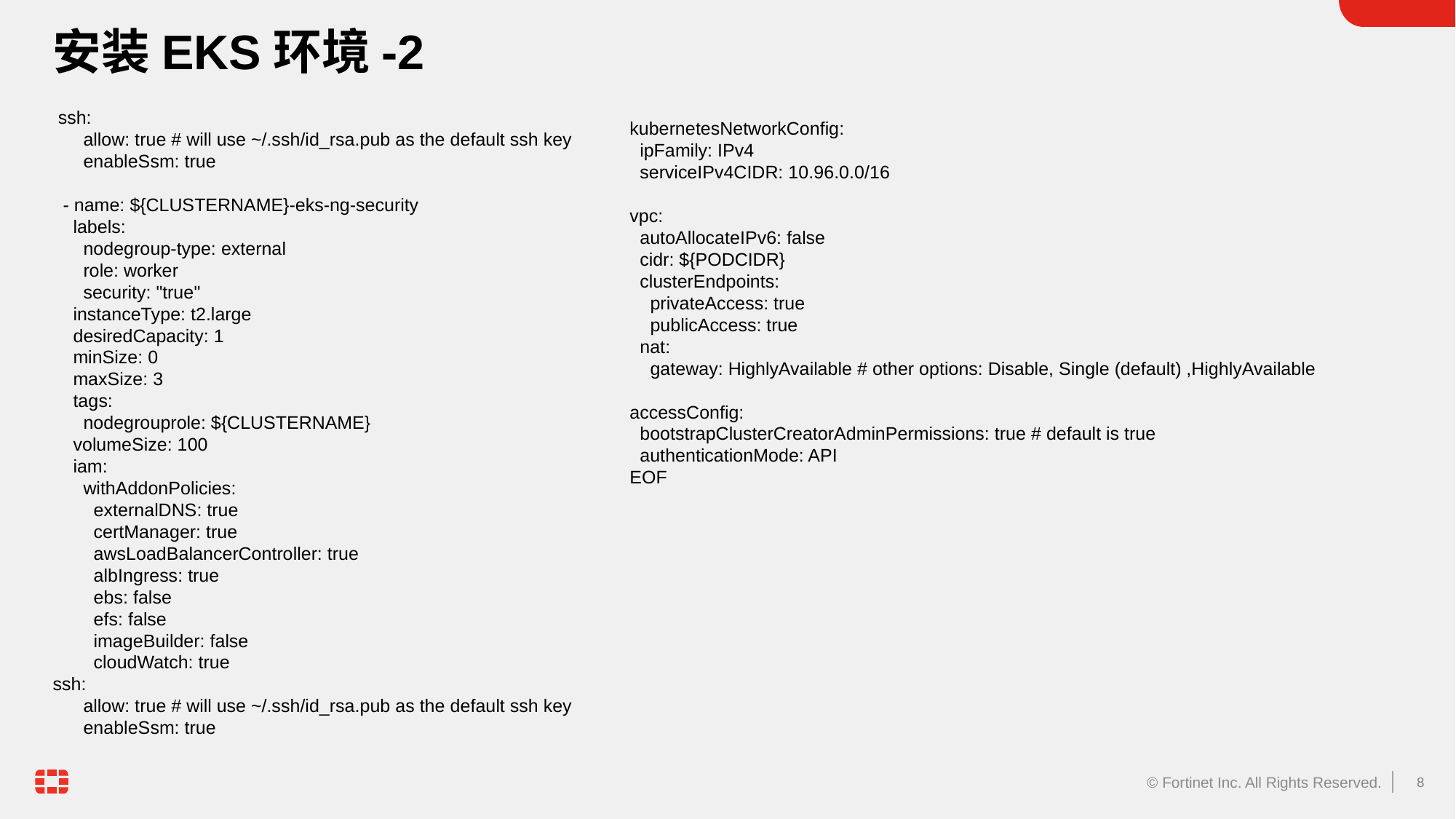

# 安装EKS环境-2
 ssh:
      allow: true # will use ~/.ssh/id_rsa.pub as the default ssh key
      enableSsm: true

  - name: ${CLUSTERNAME}-eks-ng-security
    labels:
      nodegroup-type: external
      role: worker
      security: "true"
    instanceType: t2.large
    desiredCapacity: 1
    minSize: 0
    maxSize: 3
    tags:
      nodegrouprole: ${CLUSTERNAME}
    volumeSize: 100
    iam:
      withAddonPolicies:
        externalDNS: true
        certManager: true
        awsLoadBalancerController: true
        albIngress: true
        ebs: false
        efs: false
        imageBuilder: false
        cloudWatch: true
ssh:
      allow: true # will use ~/.ssh/id_rsa.pub as the default ssh key
      enableSsm: true

kubernetesNetworkConfig:
  ipFamily: IPv4
  serviceIPv4CIDR: 10.96.0.0/16

vpc:
  autoAllocateIPv6: false
  cidr: ${PODCIDR}
  clusterEndpoints:
    privateAccess: true
    publicAccess: true
  nat:
    gateway: HighlyAvailable # other options: Disable, Single (default) ,HighlyAvailable

accessConfig:
  bootstrapClusterCreatorAdminPermissions: true # default is true
  authenticationMode: API
EOF